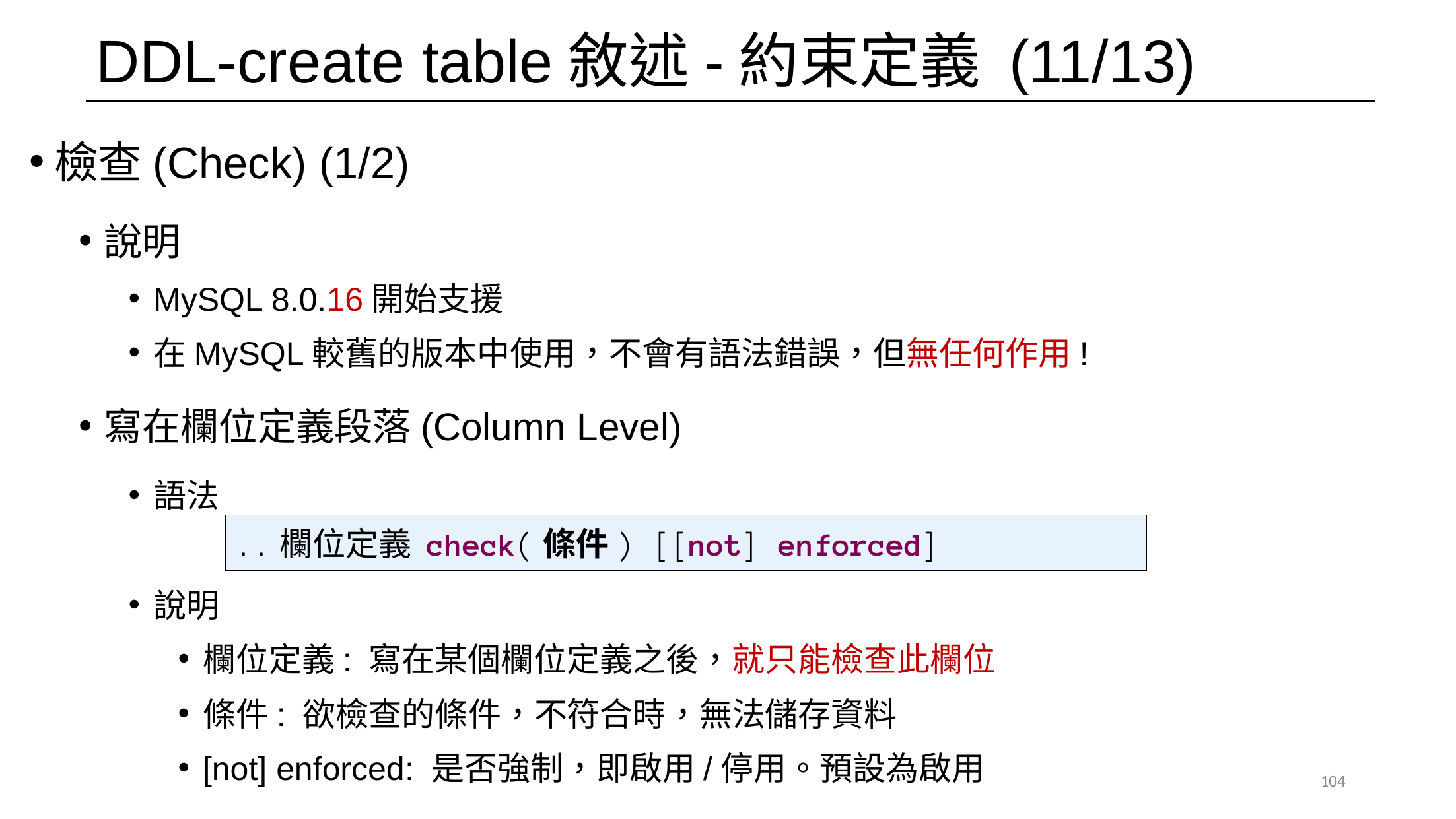

# DDL-create table敘述-約束定義 (11/13)
檢查(Check) (1/2)
說明
MySQL 8.0.16開始支援
在MySQL較舊的版本中使用，不會有語法錯誤，但無任何作用!
寫在欄位定義段落(Column Level)
語法

說明
欄位定義: 寫在某個欄位定義之後，就只能檢查此欄位
條件: 欲檢查的條件，不符合時，無法儲存資料
[not] enforced: 是否強制，即啟用/停用。預設為啟用
..欄位定義 check(條件) [[not] enforced]
104